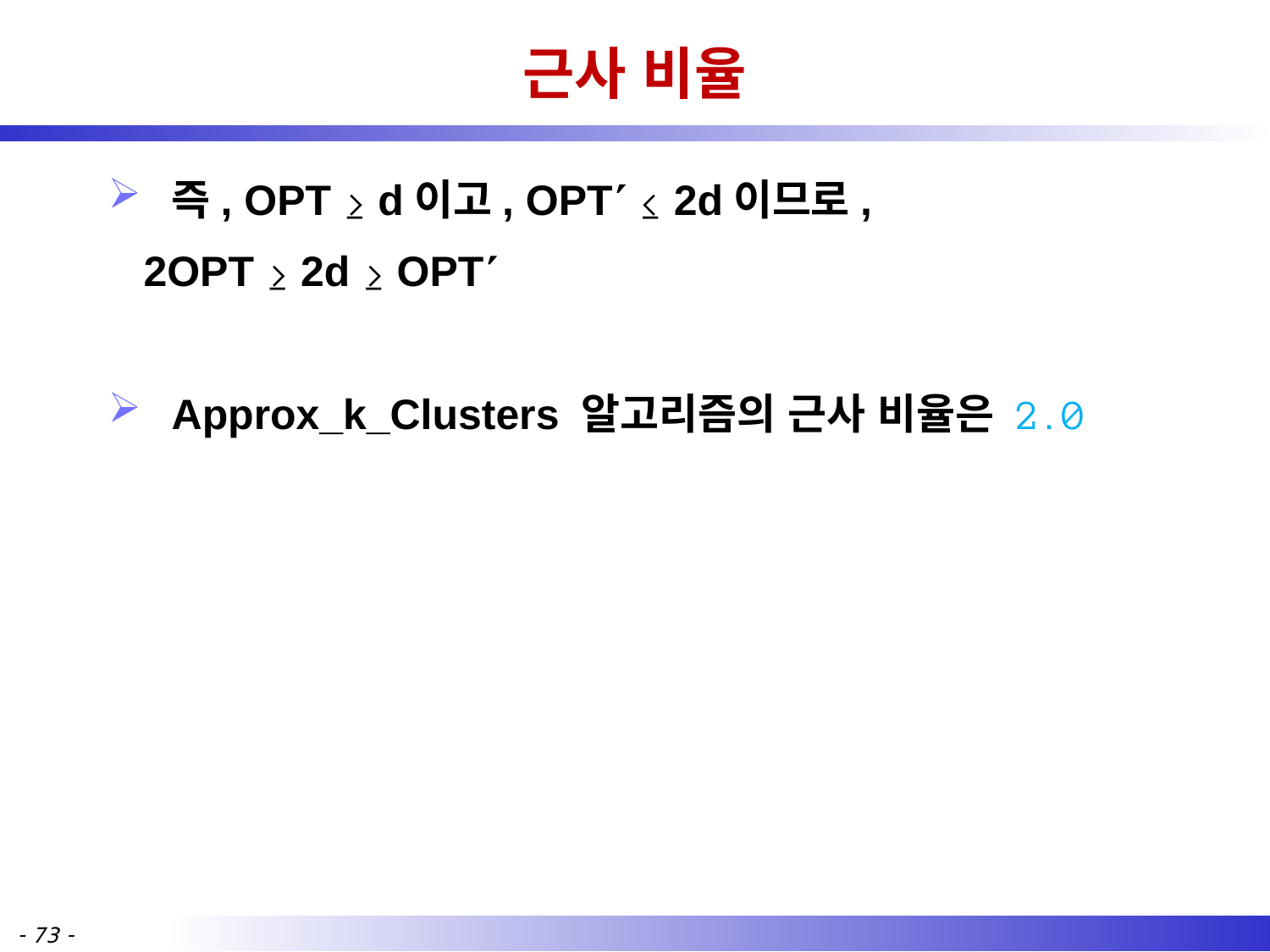

# 근사 비율
즉, OPT ≥ d이고, OPT′ ≤ 2d이므로,
   2OPT ≥ 2d ≥ OPT′

Approx_k_Clusters 알고리즘의 근사 비율은 2.0
- 73 -